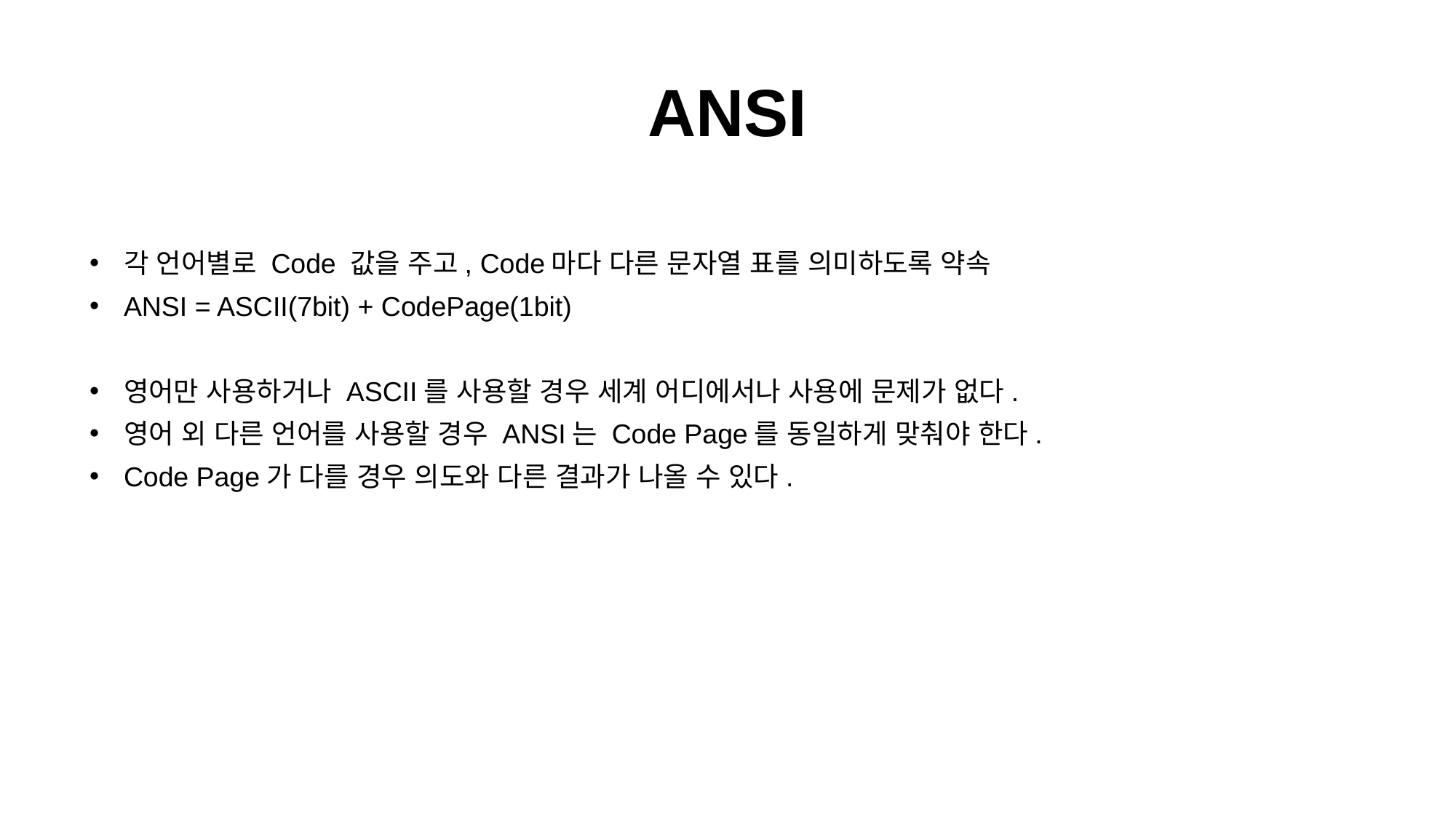

ANSI
각 언어별로 Code 값을 주고, Code마다 다른 문자열 표를 의미하도록 약속
ANSI = ASCII(7bit) + CodePage(1bit)

영어만 사용하거나 ASCII를 사용할 경우 세계 어디에서나 사용에 문제가 없다.
영어 외 다른 언어를 사용할 경우 ANSI는 Code Page를 동일하게 맞춰야 한다.
Code Page가 다를 경우 의도와 다른 결과가 나올 수 있다.